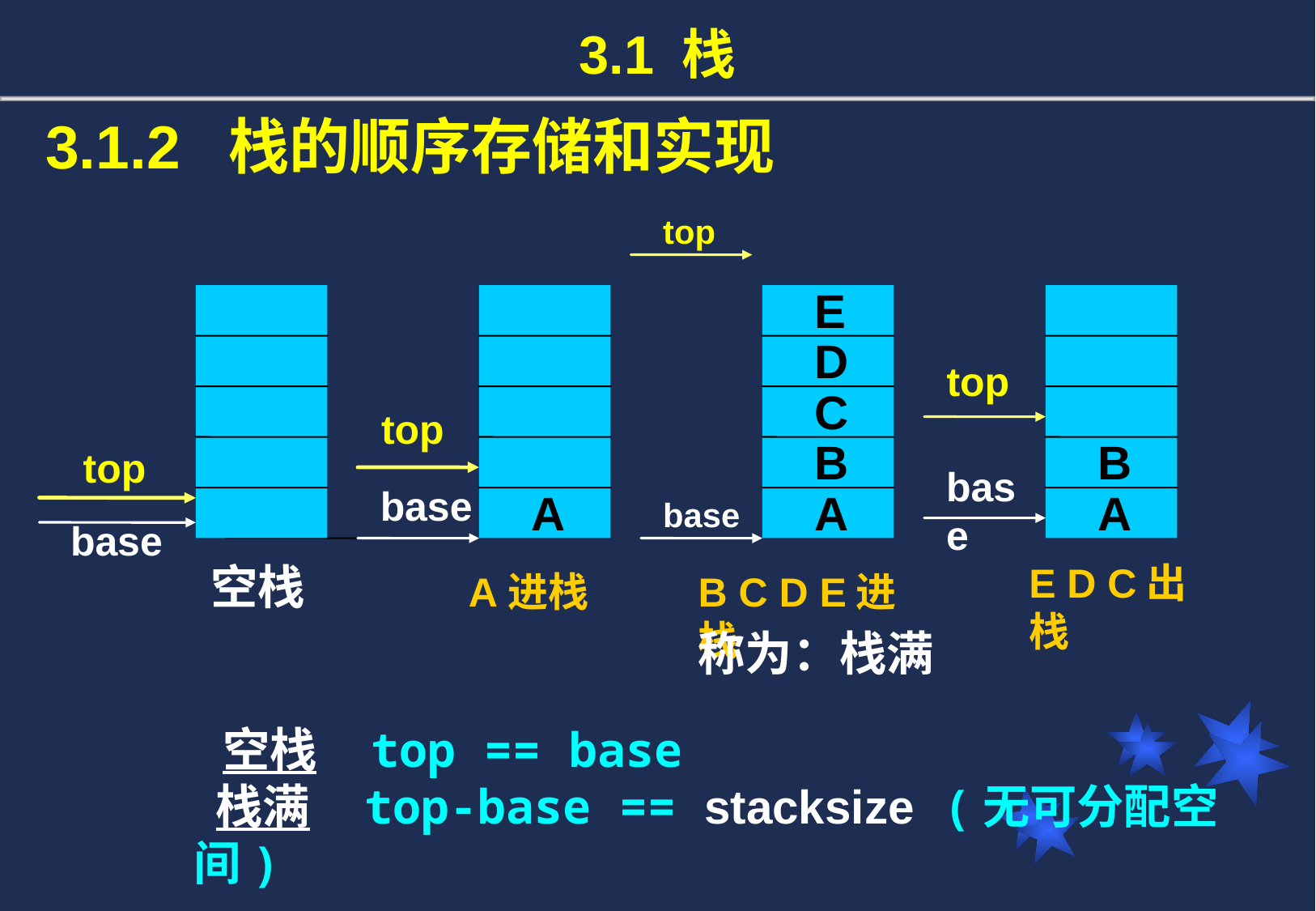

# 3.1 栈
3.1.2  栈的顺序存储和实现
top

E

D
C
B
A
base

top

base
A

A进栈

top

B
base
A

top

base

空栈
E D C出栈
B C D E进栈
称为：栈满
空栈    top == base
 栈满    top-base == stacksize (无可分配空间)